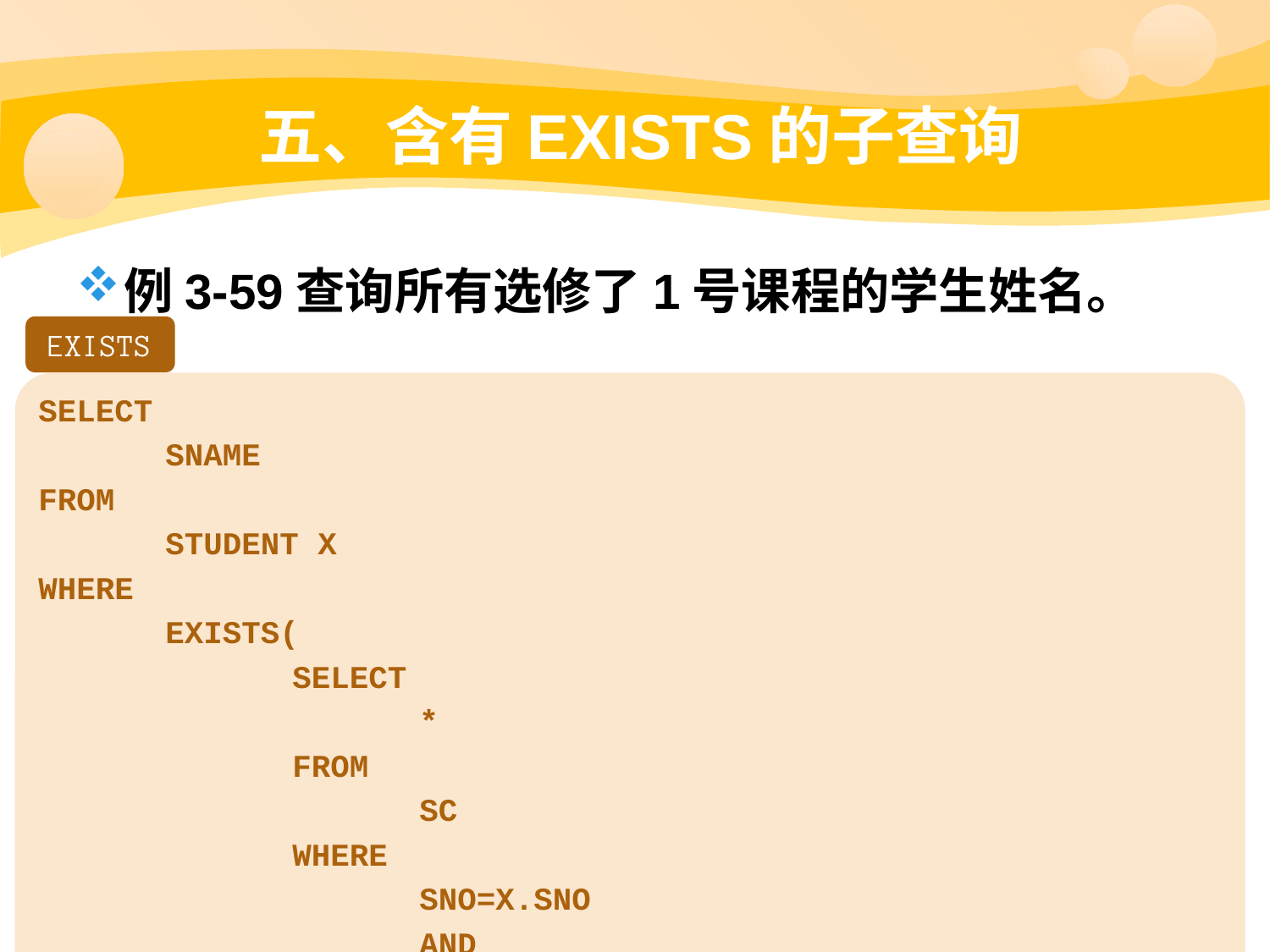

# 五、含有EXISTS的子查询
例3-59查询所有选修了1号课程的学生姓名。
EXISTS
SELECT
	SNAME
FROM
	STUDENT X
WHERE
	EXISTS(
		SELECT
			*
		FROM
			SC
		WHERE
			SNO=X.SNO
			AND
			CNO=1
	);